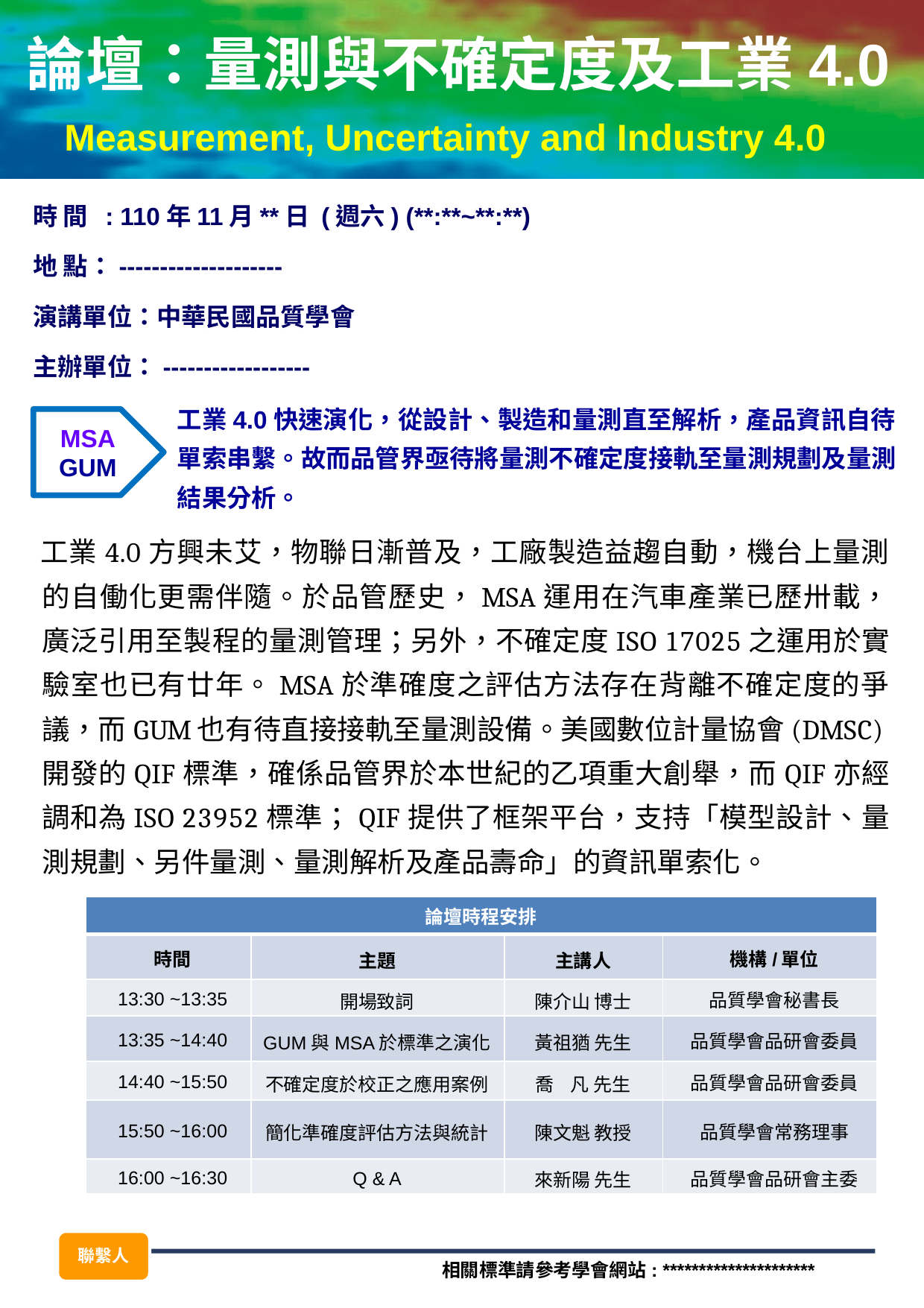

論壇：量測與不確定度及工業4.0
Solution for Measurement System
Measurement, Uncertainty and Industry 4.0
時 間  : 110年11月**日 (週六) (**:**~**:**)
地 點：--------------------
演講單位：中華民國品質學會
主辦單位：------------------
工業4.0快速演化，從設計、製造和量測直至解析，產品資訊自待單索串繫。故而品管界亟待將量測不確定度接軌至量測規劃及量測結果分析。
MSA
GUM
工業4.0方興未艾，物聯日漸普及，工廠製造益趨自動，機台上量測的自働化更需伴隨。於品管歷史，MSA運用在汽車產業已歷卅載，廣泛引用至製程的量測管理；另外，不確定度ISO 17025之運用於實驗室也已有廿年。MSA於準確度之評估方法存在背離不確定度的爭議，而GUM也有待直接接軌至量測設備。美國數位計量協會(DMSC)開發的QIF標準，確係品管界於本世紀的乙項重大創舉，而QIF亦經調和為ISO 23952標準；QIF提供了框架平台，支持「模型設計、量測規劃、另件量測、量測解析及產品壽命」的資訊單索化。
| 論壇時程安排 |  |  |  |
| --- | --- | --- | --- |
| 時間 | 主題 | 主講人 | 機構/單位 |
| 13:30 ~13:35 | 開場致詞 | 陳介山 博士 | 品質學會秘書長 |
| 13:35 ~14:40 | GUM與MSA於標準之演化 | 黃祖猶 先生 | 品質學會品研會委員 |
| 14:40 ~15:50 | 不確定度於校正之應用案例 | 喬 凡 先生 | 品質學會品研會委員 |
| 15:50 ~16:00 | 簡化準確度評估方法與統計 | 陳文魁 教授 | 品質學會常務理事 |
| 16:00 ~16:30 | Q & A | 來新陽 先生 | 品質學會品研會主委 |

聯繫人

相關標準請參考學會網站: *********************